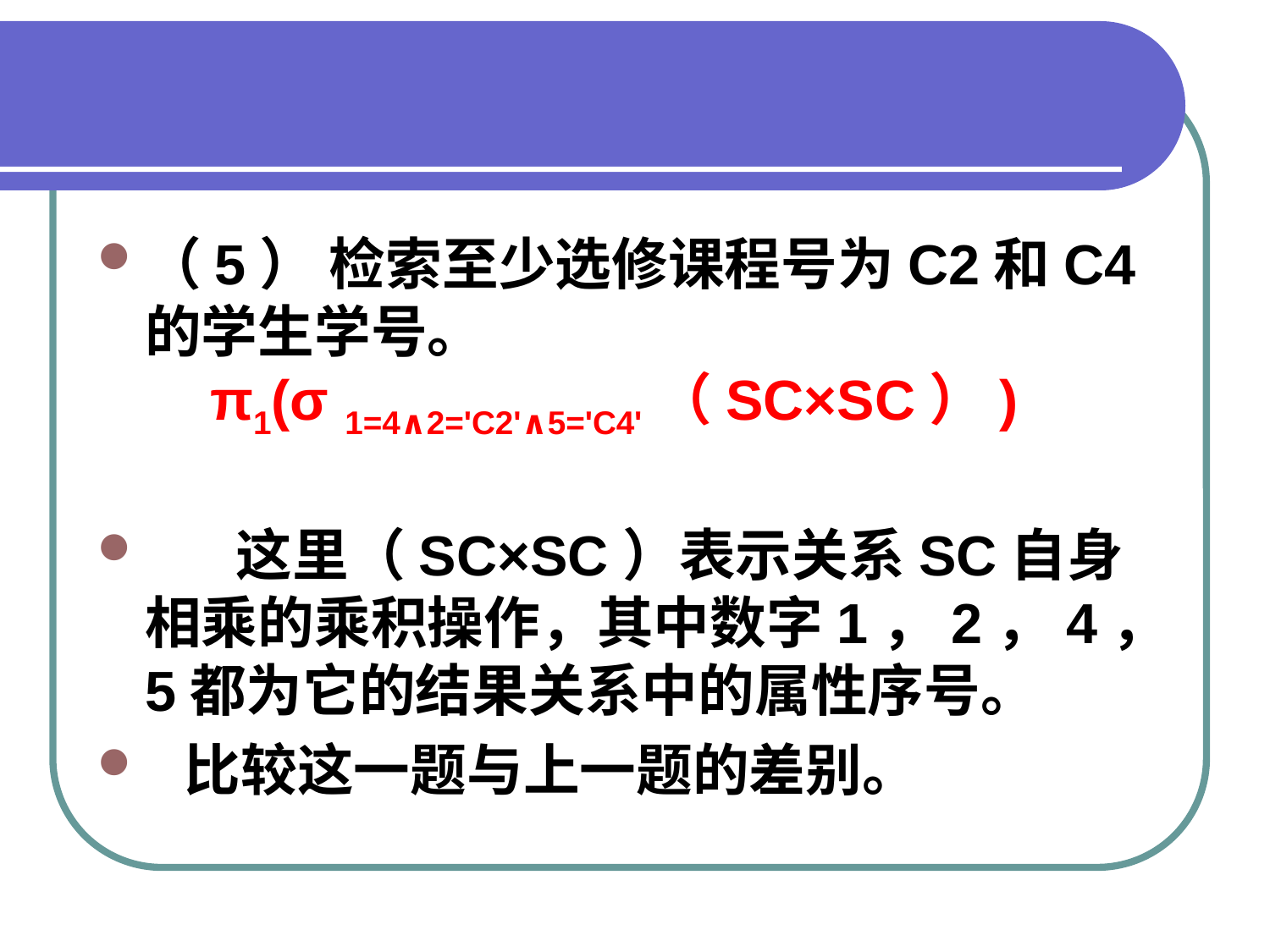

#
（5） 检索至少选修课程号为C2和C4的学生学号。
    π1(σ 1=4∧2='C2'∧5='C4'（SC×SC）)
      这里（SC×SC）表示关系SC自身相乘的乘积操作，其中数字1，2，4，5都为它的结果关系中的属性序号。
  比较这一题与上一题的差别。